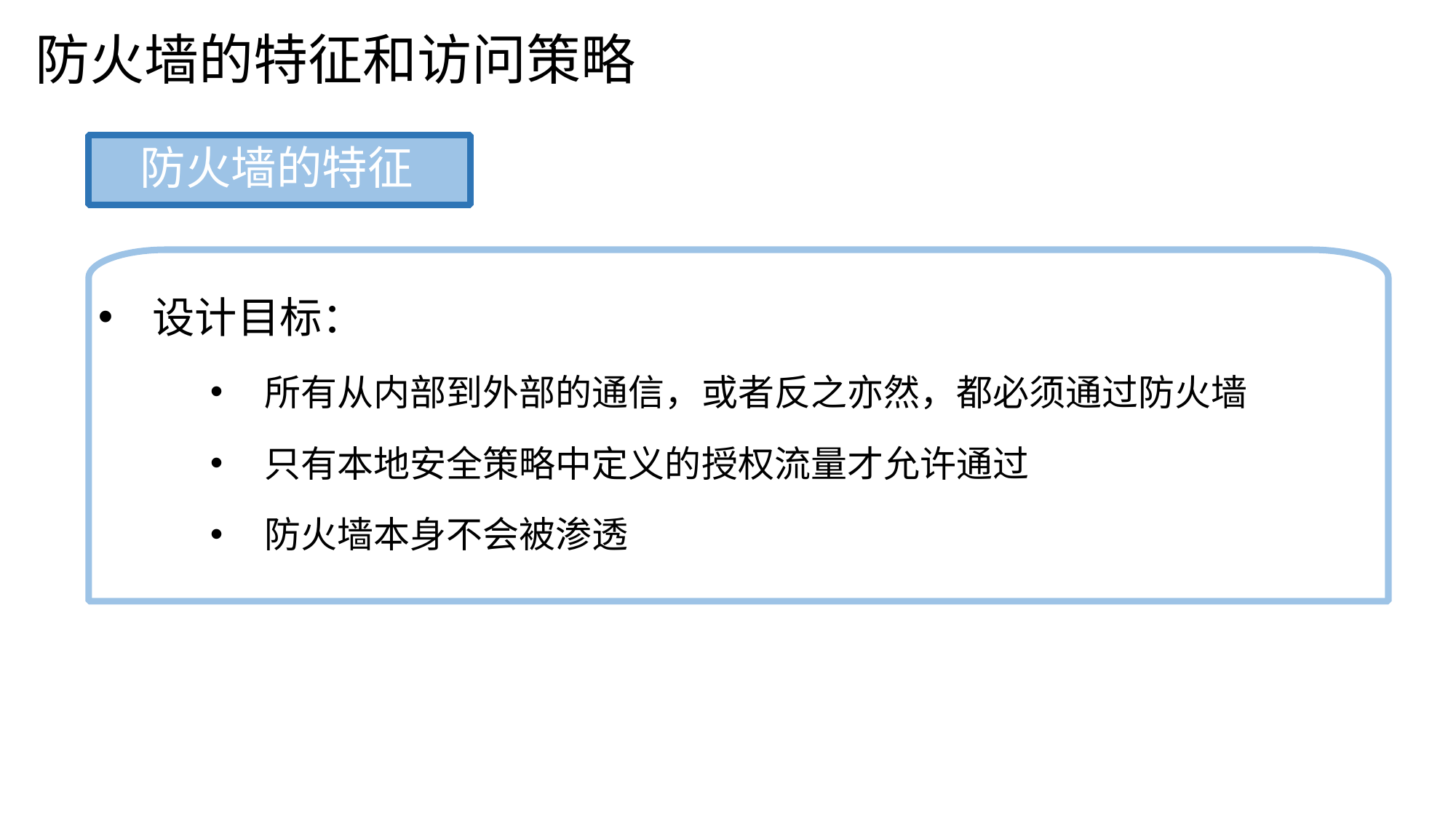

防火墙的特征和访问策略
防火墙的特征
设计目标：
所有从内部到外部的通信，或者反之亦然，都必须通过防火墙
只有本地安全策略中定义的授权流量才允许通过
防火墙本身不会被渗透